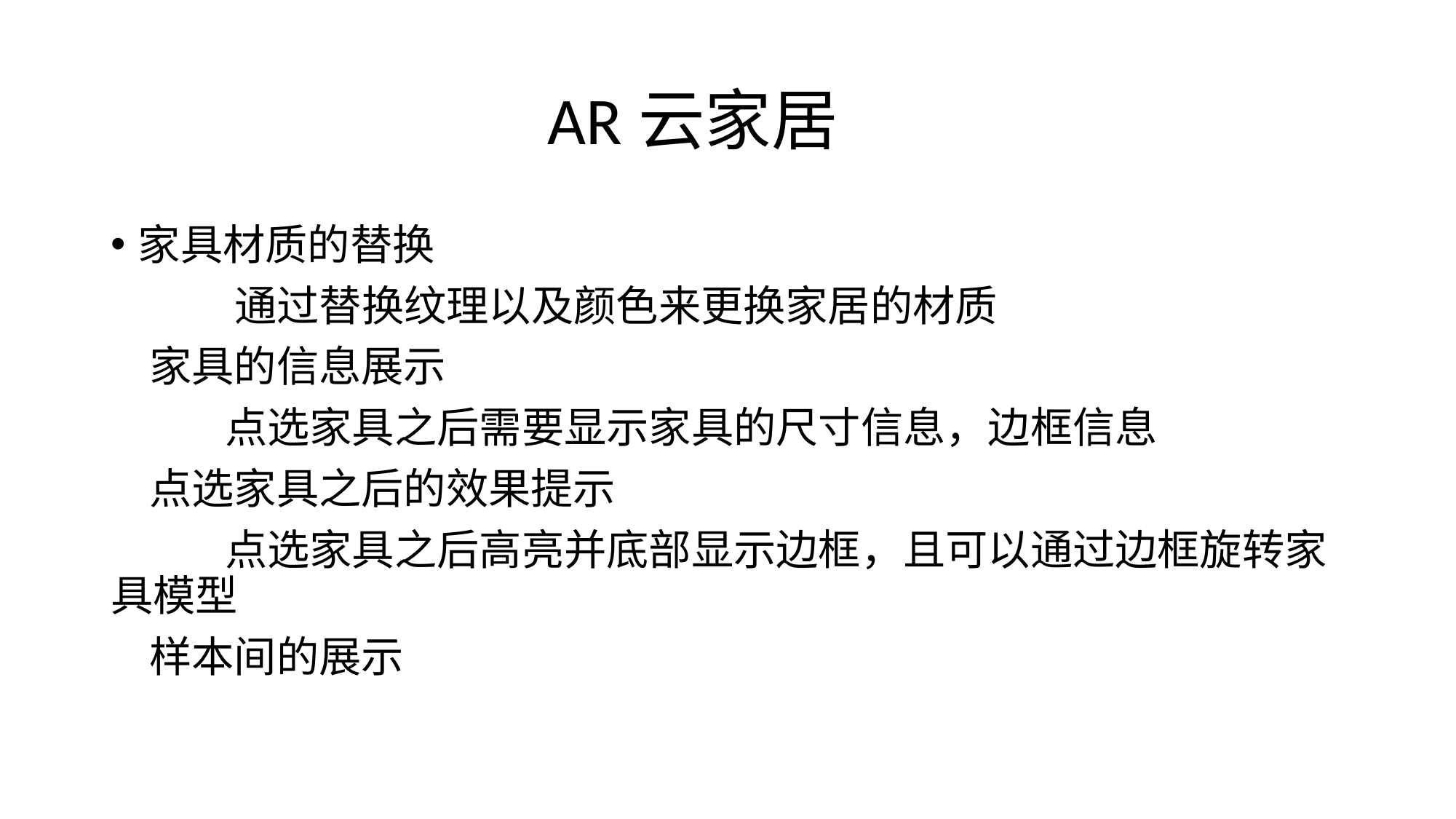

# AR云家居
家具材质的替换
            通过替换纹理以及颜色来更换家居的材质
   家具的信息展示
           点选家具之后需要显示家具的尺寸信息，边框信息
   点选家具之后的效果提示
           点选家具之后高亮并底部显示边框，且可以通过边框旋转家具模型
   样本间的展示